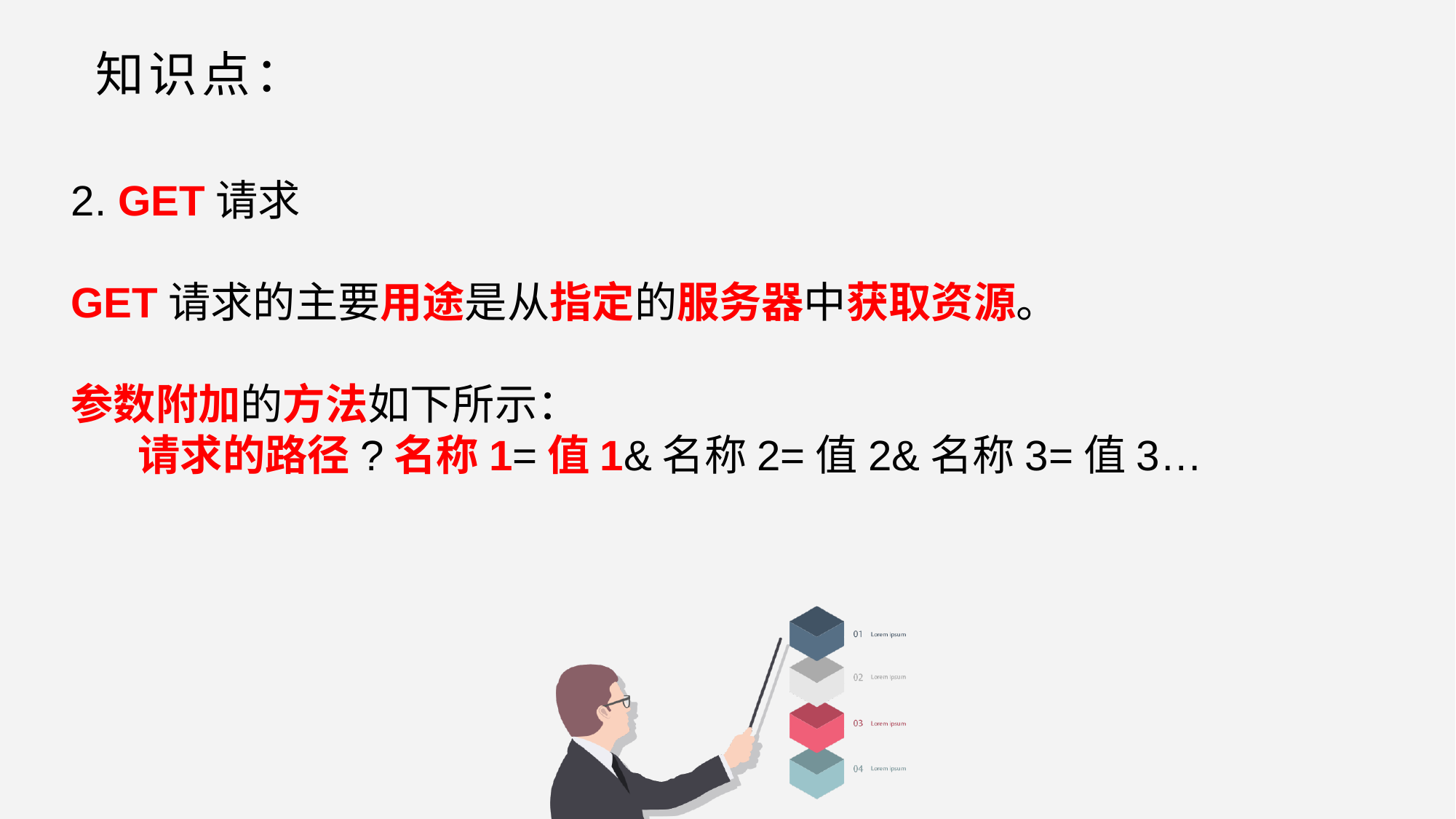

知识点：
2. GET请求

GET请求的主要用途是从指定的服务器中获取资源。

参数附加的方法如下所示：
      请求的路径?名称1=值1&名称2=值2&名称3=值3…